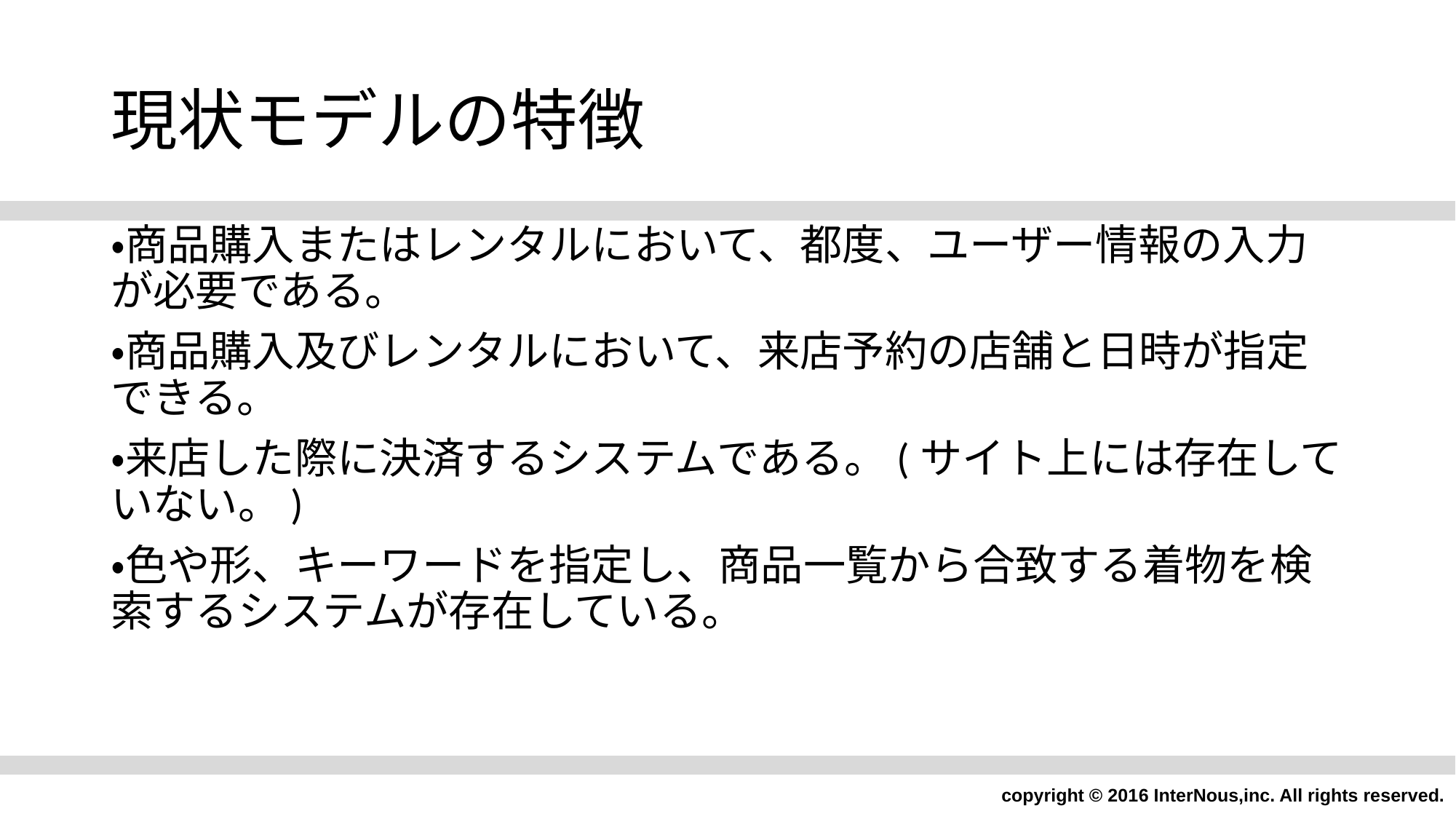

# 現状モデルの特徴

・商品購入またはレンタルにおいて、都度、ユーザー情報の入力が必要である。
・商品購入及びレンタルにおいて、来店予約の店舗と日時が指定できる。
・来店した際に決済するシステムである。(サイト上には存在していない。)
・色や形、キーワードを指定し、商品一覧から合致する着物を検索するシステムが存在している。

copyright © 2016 InterNous,inc. All rights reserved.